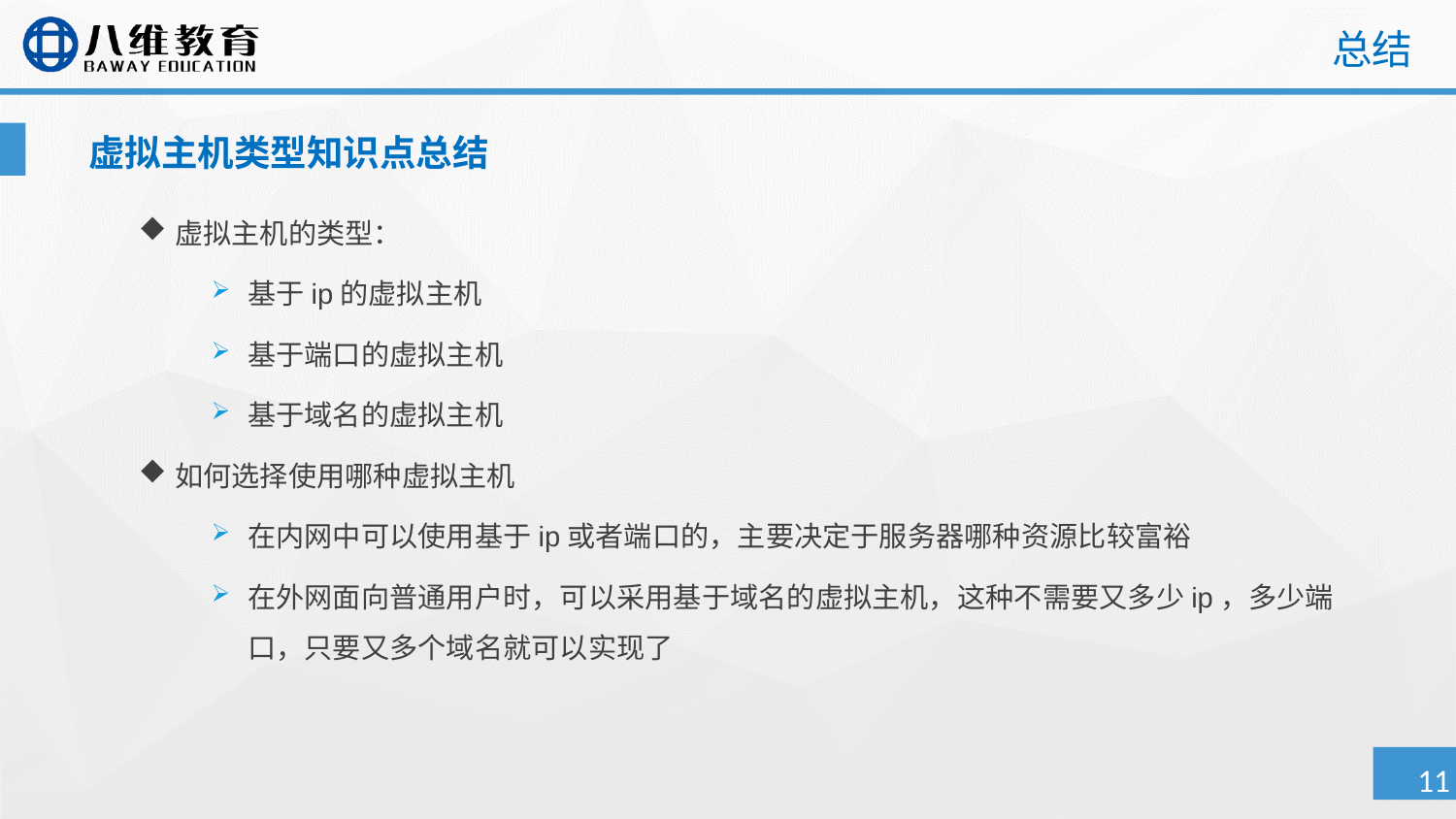

# 总结
虚拟主机类型知识点总结
虚拟主机的类型：
基于ip的虚拟主机
基于端口的虚拟主机
基于域名的虚拟主机
如何选择使用哪种虚拟主机
在内网中可以使用基于ip或者端口的，主要决定于服务器哪种资源比较富裕
在外网面向普通用户时，可以采用基于域名的虚拟主机，这种不需要又多少ip，多少端口，只要又多个域名就可以实现了